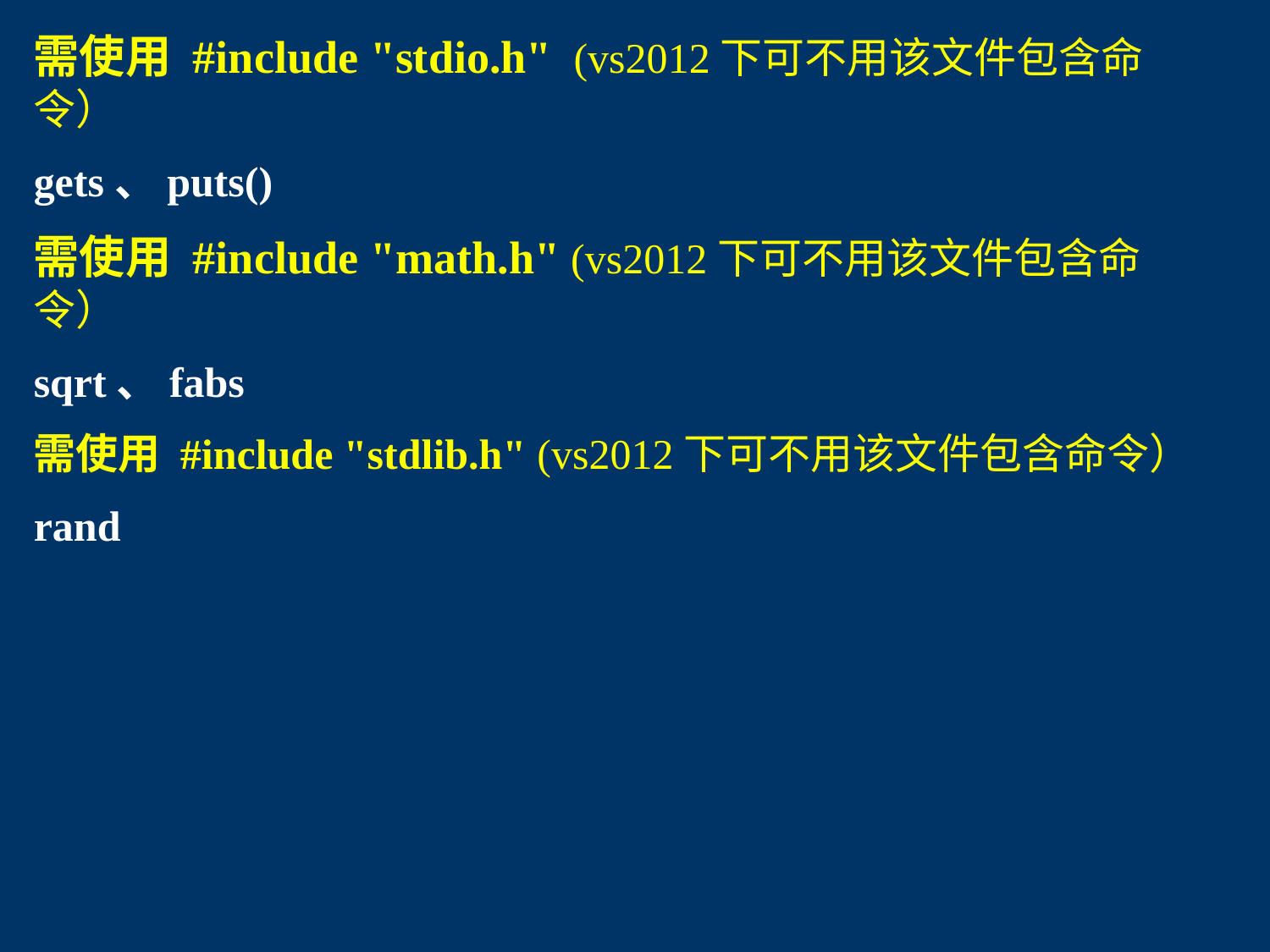

需使用 #include "stdio.h"  (vs2012下可不用该文件包含命令）
gets、puts()
需使用 #include "math.h" (vs2012下可不用该文件包含命令）
sqrt、fabs
需使用 #include "stdlib.h" (vs2012下可不用该文件包含命令）
rand